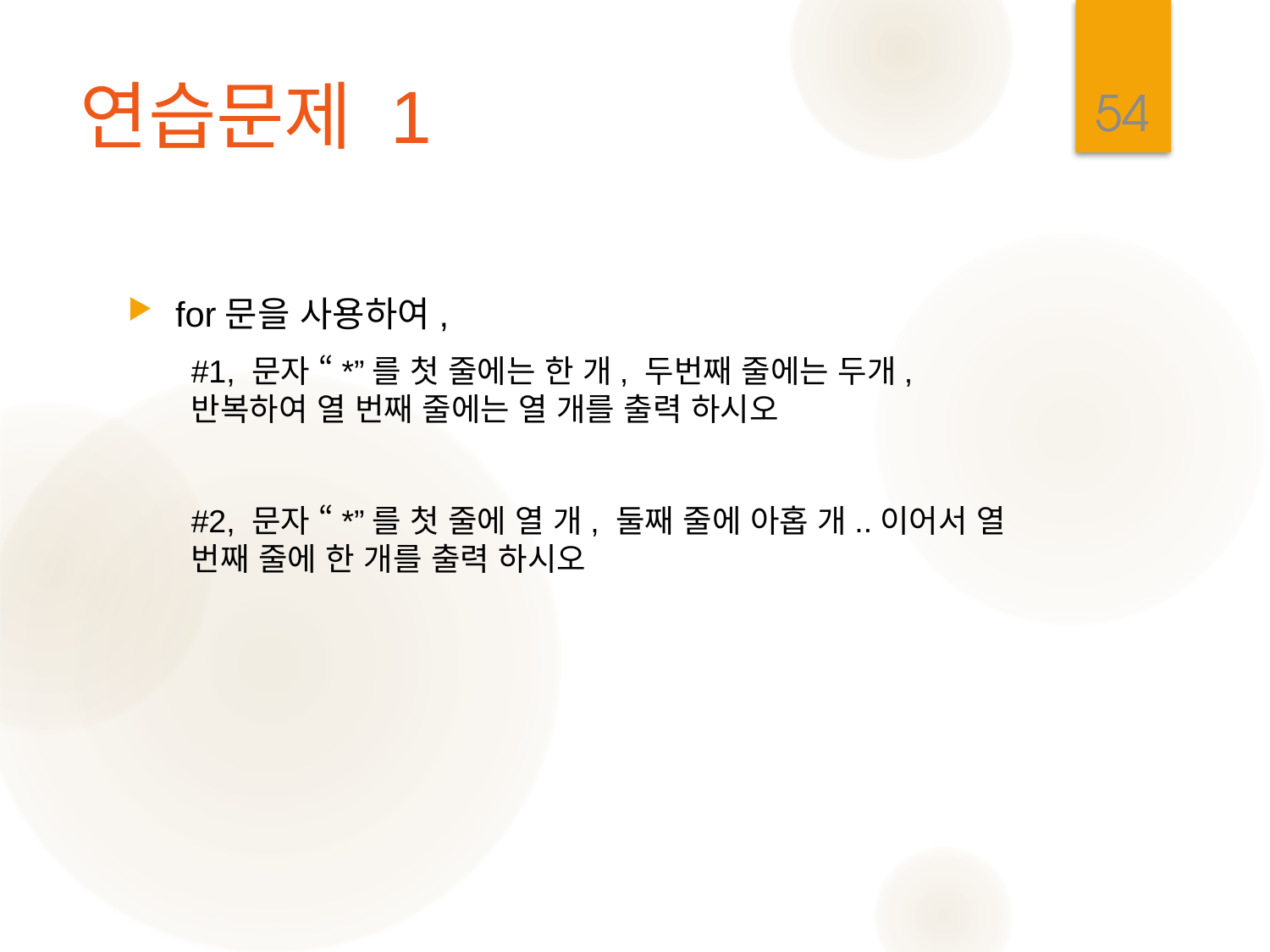

54
# 연습문제 1
for문을 사용하여,
#1, 문자 “*”를 첫 줄에는 한 개, 두번째 줄에는 두개, 반복하여 열 번째 줄에는 열 개를 출력 하시오

#2, 문자 “*”를 첫 줄에 열 개, 둘째 줄에 아홉 개..이어서 열 번째 줄에 한 개를 출력 하시오